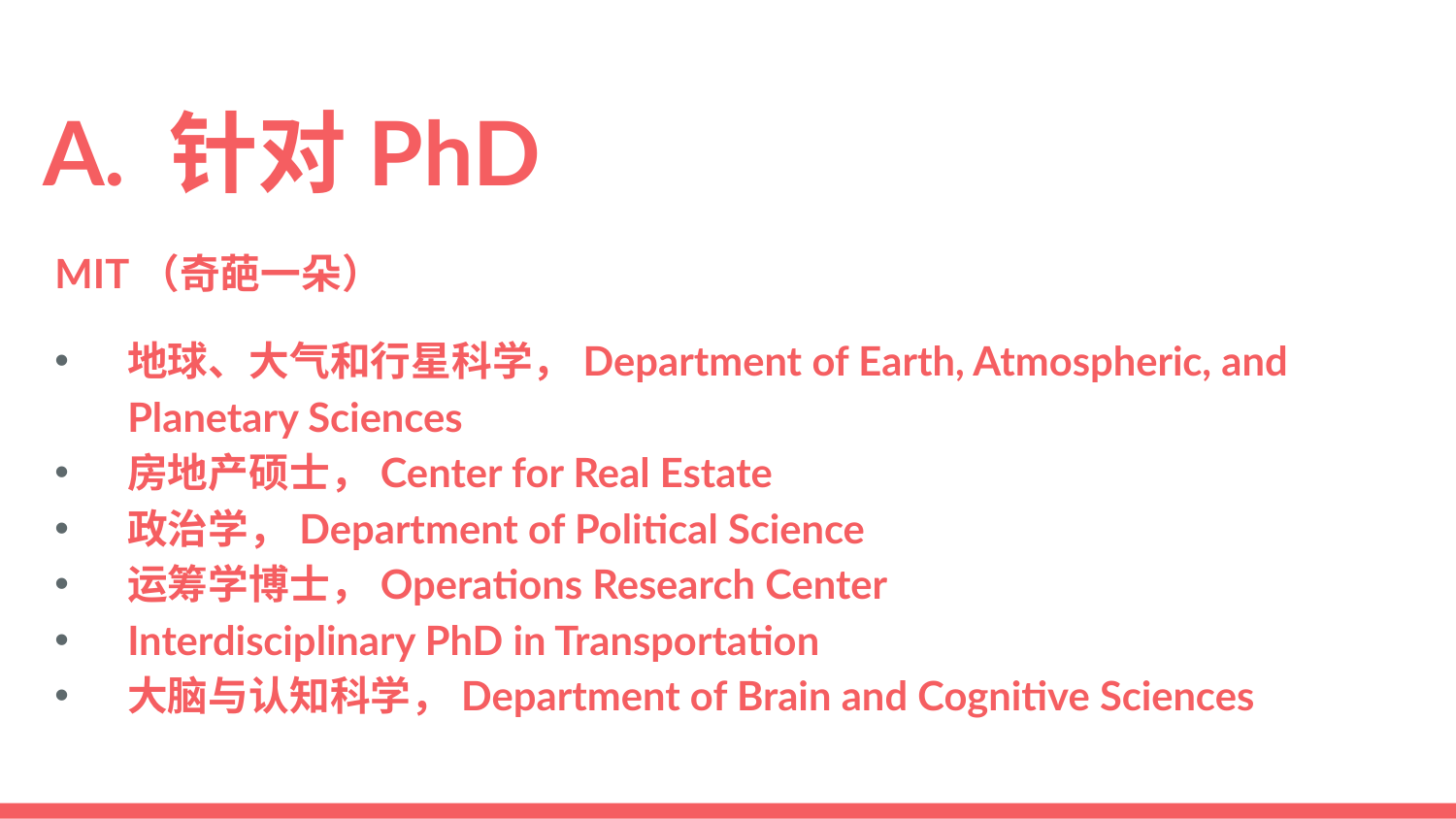

# A. 针对PhD
MIT（奇葩一朵）
地球、大气和行星科学，Department of Earth, Atmospheric, and Planetary Sciences
房地产硕士，Center for Real Estate
政治学，Department of Political Science
运筹学博士，Operations Research Center
Interdisciplinary PhD in Transportation
大脑与认知科学，Department of Brain and Cognitive Sciences